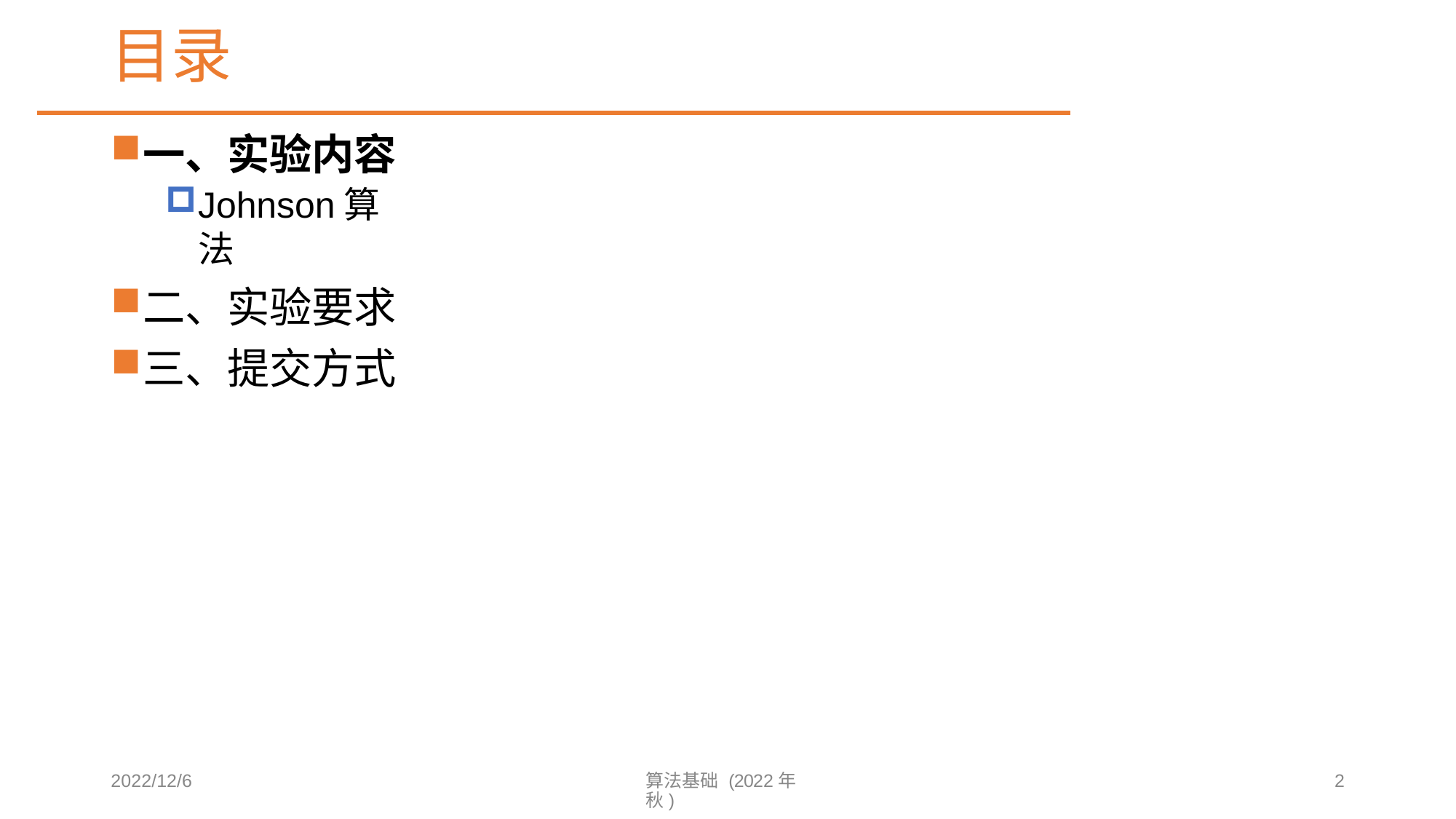

# 目录
一、实验内容
Johnson算法
二、实验要求
三、提交方式
2022/12/6
算法基础 (2022年秋)
2